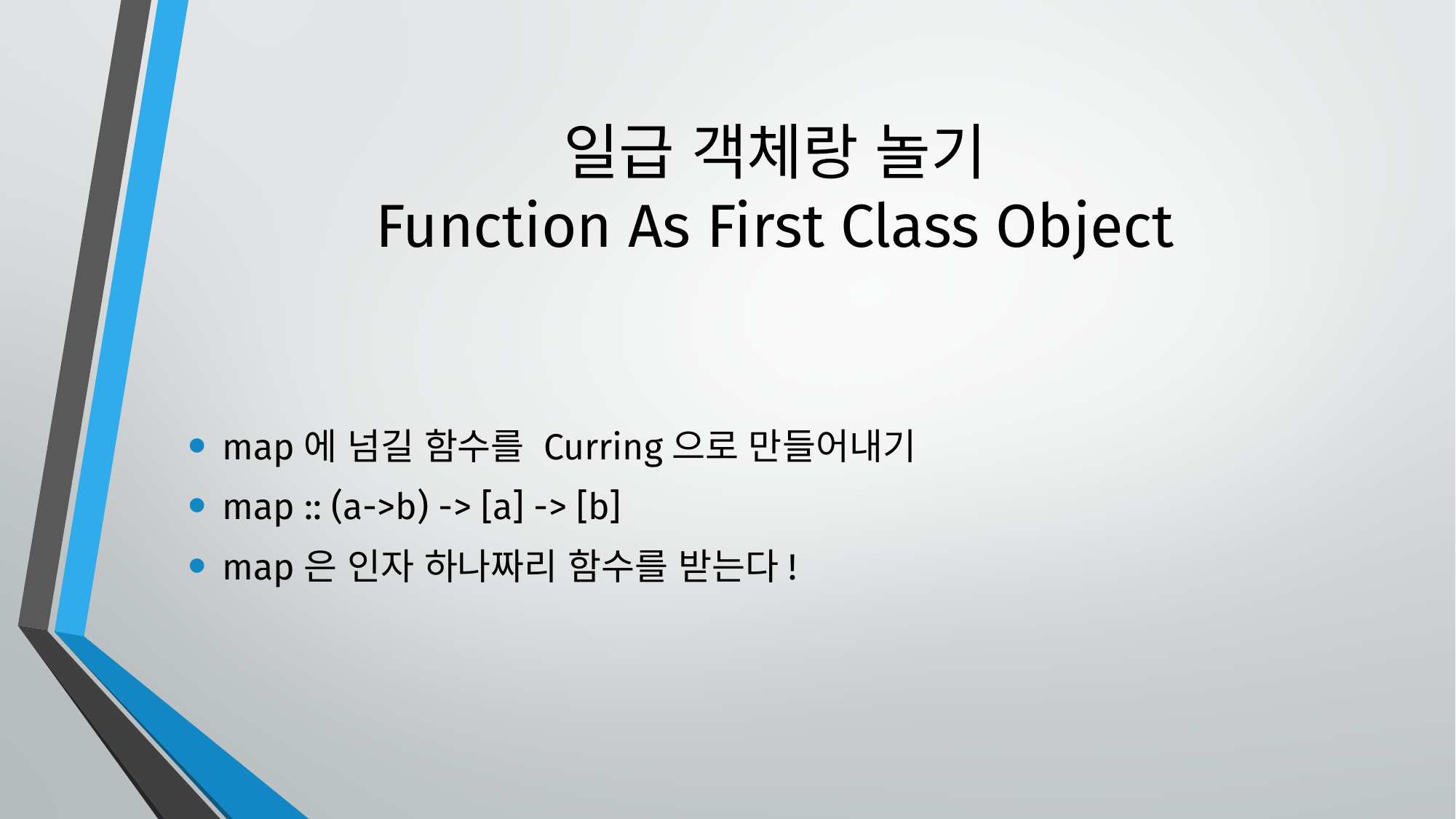

# 일급 객체랑 놀기 Function As First Class Object
map에 넘길 함수를 Curring으로 만들어내기
map :: (a->b) -> [a] -> [b]
map은 인자 하나짜리 함수를 받는다!